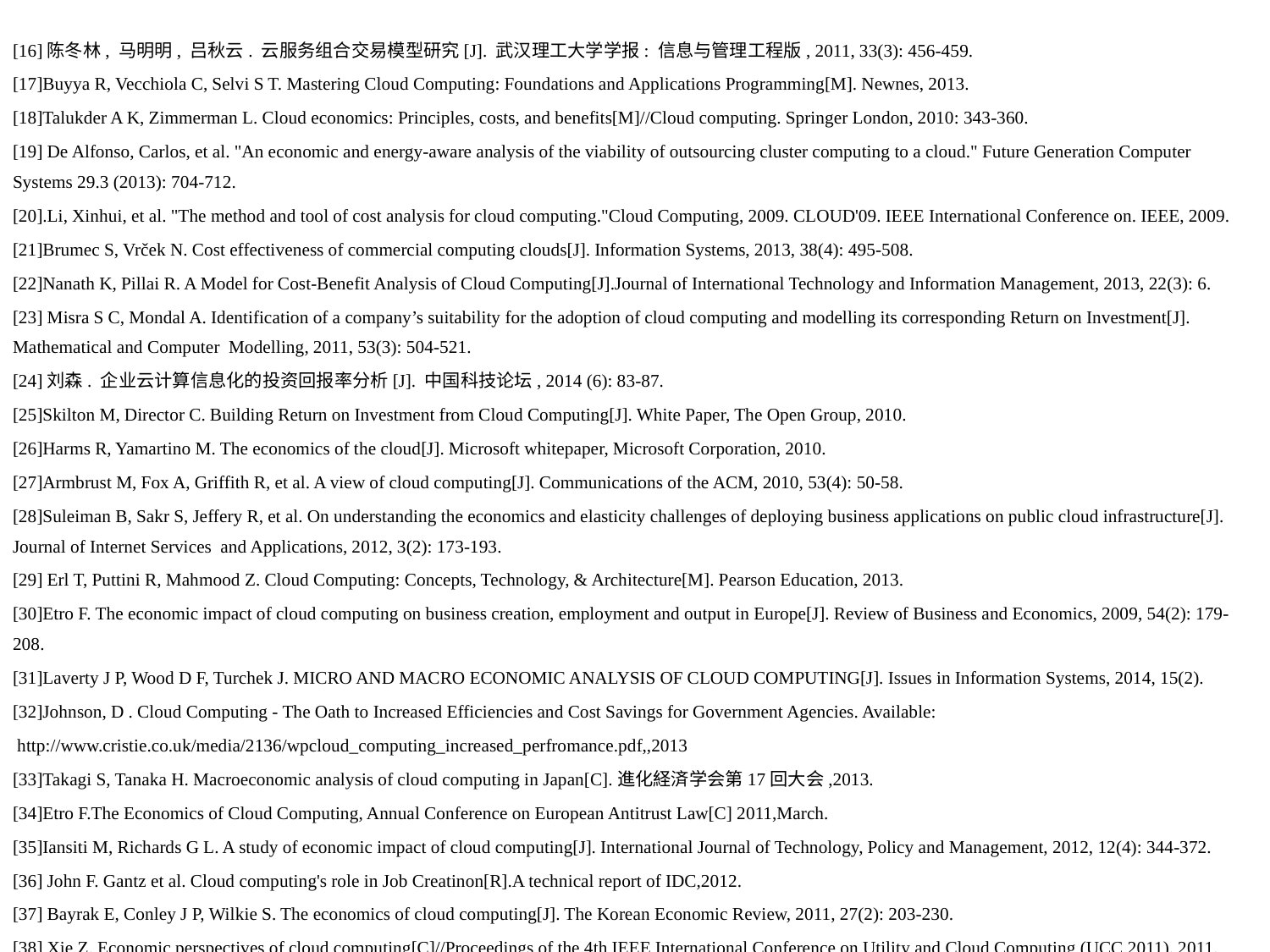

[16]陈冬林, 马明明, 吕秋云. 云服务组合交易模型研究[J]. 武汉理工大学学报: 信息与管理工程版, 2011, 33(3): 456-459.
[17]Buyya R, Vecchiola C, Selvi S T. Mastering Cloud Computing: Foundations and Applications Programming[M]. Newnes, 2013.
[18]Talukder A K, Zimmerman L. Cloud economics: Principles, costs, and benefits[M]//Cloud computing. Springer London, 2010: 343-360.
[19] De Alfonso, Carlos, et al. "An economic and energy-aware analysis of the viability of outsourcing cluster computing to a cloud." Future Generation Computer Systems 29.3 (2013): 704-712.
[20].Li, Xinhui, et al. "The method and tool of cost analysis for cloud computing."Cloud Computing, 2009. CLOUD'09. IEEE International Conference on. IEEE, 2009.
[21]Brumec S, Vrček N. Cost effectiveness of commercial computing clouds[J]. Information Systems, 2013, 38(4): 495-508.
[22]Nanath K, Pillai R. A Model for Cost-Benefit Analysis of Cloud Computing[J].Journal of International Technology and Information Management, 2013, 22(3): 6.
[23] Misra S C, Mondal A. Identification of a company’s suitability for the adoption of cloud computing and modelling its corresponding Return on Investment[J]. Mathematical and Computer  Modelling, 2011, 53(3): 504-521.
[24]刘森. 企业云计算信息化的投资回报率分析[J]. 中国科技论坛, 2014 (6): 83-87.
[25]Skilton M, Director C. Building Return on Investment from Cloud Computing[J]. White Paper, The Open Group, 2010.
[26]Harms R, Yamartino M. The economics of the cloud[J]. Microsoft whitepaper, Microsoft Corporation, 2010.
[27]Armbrust M, Fox A, Griffith R, et al. A view of cloud computing[J]. Communications of the ACM, 2010, 53(4): 50-58.
[28]Suleiman B, Sakr S, Jeffery R, et al. On understanding the economics and elasticity challenges of deploying business applications on public cloud infrastructure[J]. Journal of Internet Services  and Applications, 2012, 3(2): 173-193.
[29] Erl T, Puttini R, Mahmood Z. Cloud Computing: Concepts, Technology, & Architecture[M]. Pearson Education, 2013.
[30]Etro F. The economic impact of cloud computing on business creation, employment and output in Europe[J]. Review of Business and Economics, 2009, 54(2): 179-208.
[31]Laverty J P, Wood D F, Turchek J. MICRO AND MACRO ECONOMIC ANALYSIS OF CLOUD COMPUTING[J]. Issues in Information Systems, 2014, 15(2).
[32]Johnson, D . Cloud Computing - The Oath to Increased Efficiencies and Cost Savings for Government Agencies. Available:
 http://www.cristie.co.uk/media/2136/wpcloud_computing_increased_perfromance.pdf,,2013
[33]Takagi S, Tanaka H. Macroeconomic analysis of cloud computing in Japan[C].進化経済学会第17回大会,2013.
[34]Etro F.The Economics of Cloud Computing, Annual Conference on European Antitrust Law[C] 2011,March.
[35]Iansiti M, Richards G L. A study of economic impact of cloud computing[J]. International Journal of Technology, Policy and Management, 2012, 12(4): 344-372.
[36] John F. Gantz et al. Cloud computing's role in Job Creatinon[R].A technical report of IDC,2012.
[37] Bayrak E, Conley J P, Wilkie S. The economics of cloud computing[J]. The Korean Economic Review, 2011, 27(2): 203-230.
[38] Xie Z. Economic perspectives of cloud computing[C]//Proceedings of the 4th IEEE International Conference on Utility and Cloud Computing (UCC 2011). 2011.